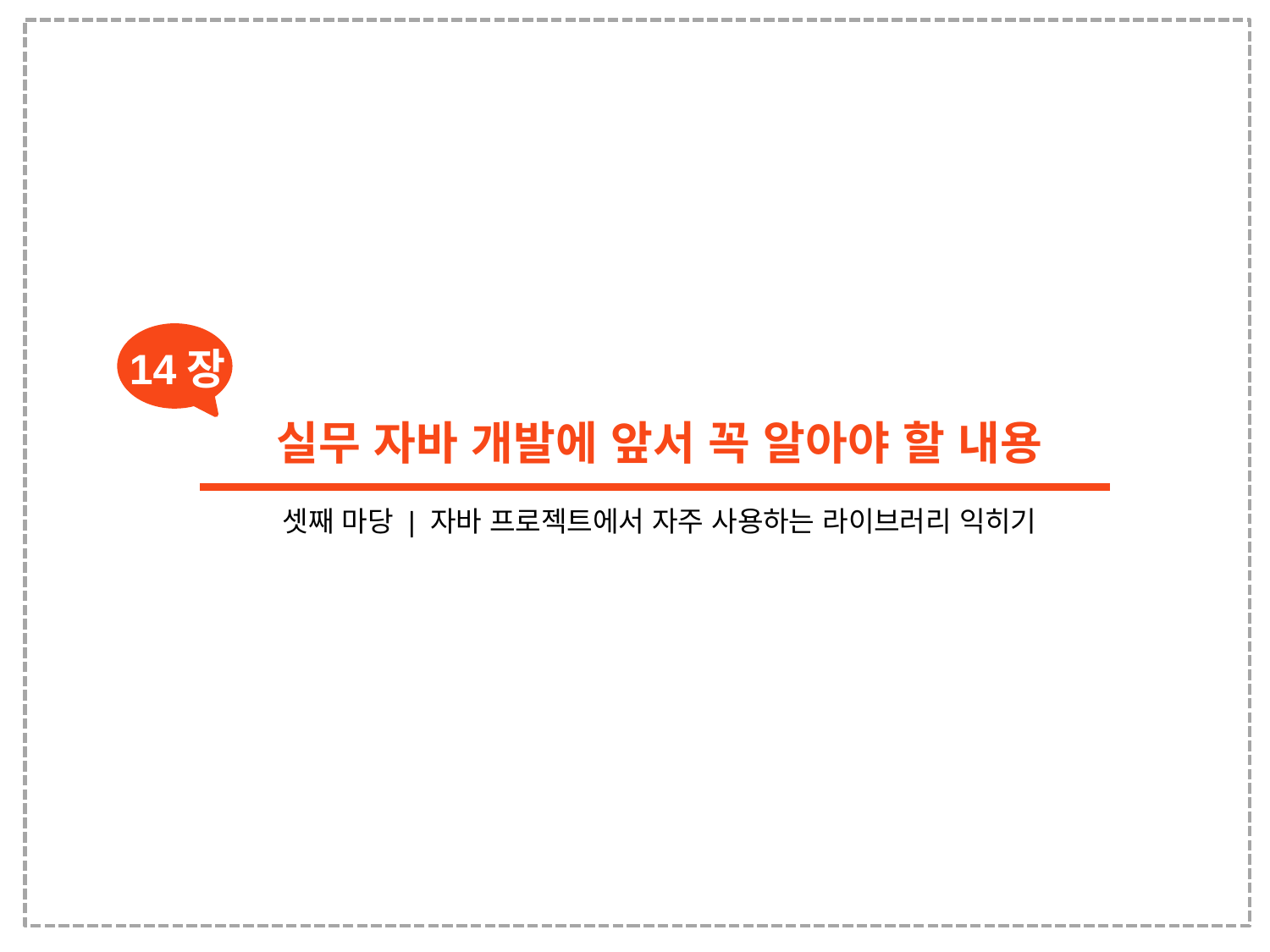

14장
실무 자바 개발에 앞서 꼭 알아야 할 내용
셋째 마당 | 자바 프로젝트에서 자주 사용하는 라이브러리 익히기